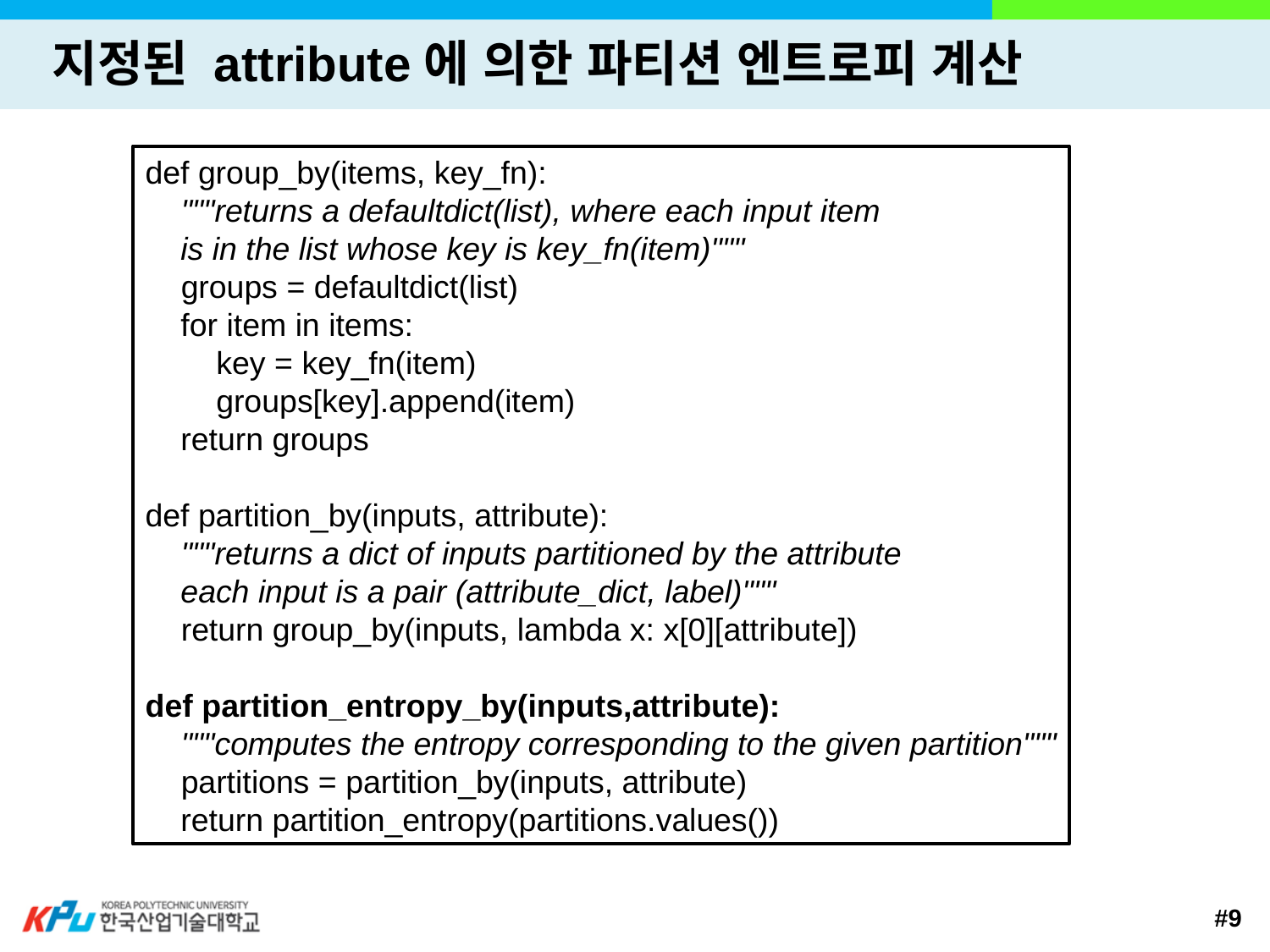

# 지정된 attribute에 의한 파티션 엔트로피 계산
def group_by(items, key_fn):
    """returns a defaultdict(list), where each input item
    is in the list whose key is key_fn(item)"""
    groups = defaultdict(list)
    for item in items:
        key = key_fn(item)
        groups[key].append(item)
    return groups
def partition_by(inputs, attribute):
    """returns a dict of inputs partitioned by the attribute
    each input is a pair (attribute_dict, label)"""
    return group_by(inputs, lambda x: x[0][attribute])
def partition_entropy_by(inputs,attribute):
    """computes the entropy corresponding to the given partition"""
    partitions = partition_by(inputs, attribute)
    return partition_entropy(partitions.values())